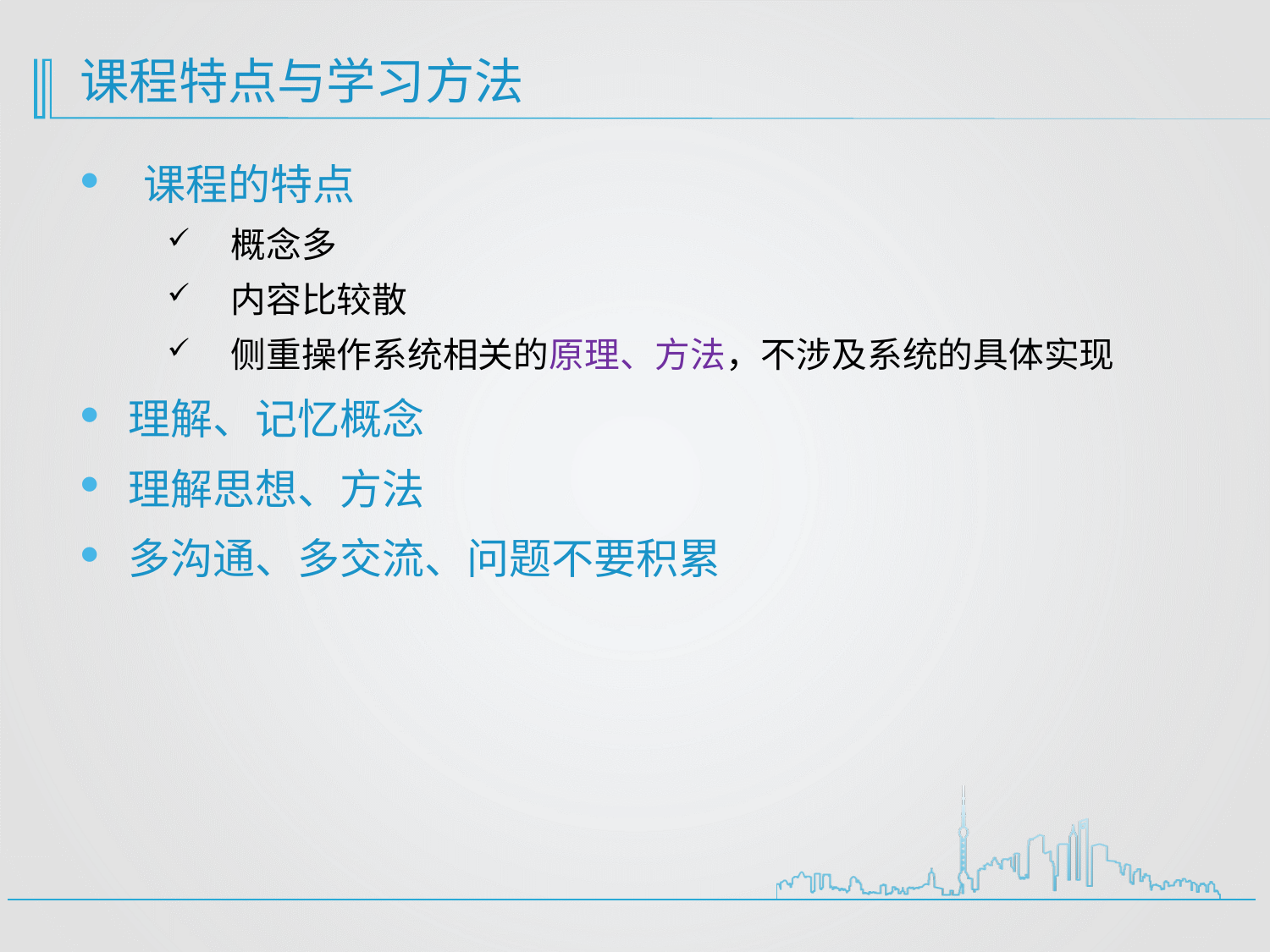

# 课程特点与学习方法
课程的特点
概念多
内容比较散
侧重操作系统相关的原理、方法，不涉及系统的具体实现
理解、记忆概念
理解思想、方法
多沟通、多交流、问题不要积累